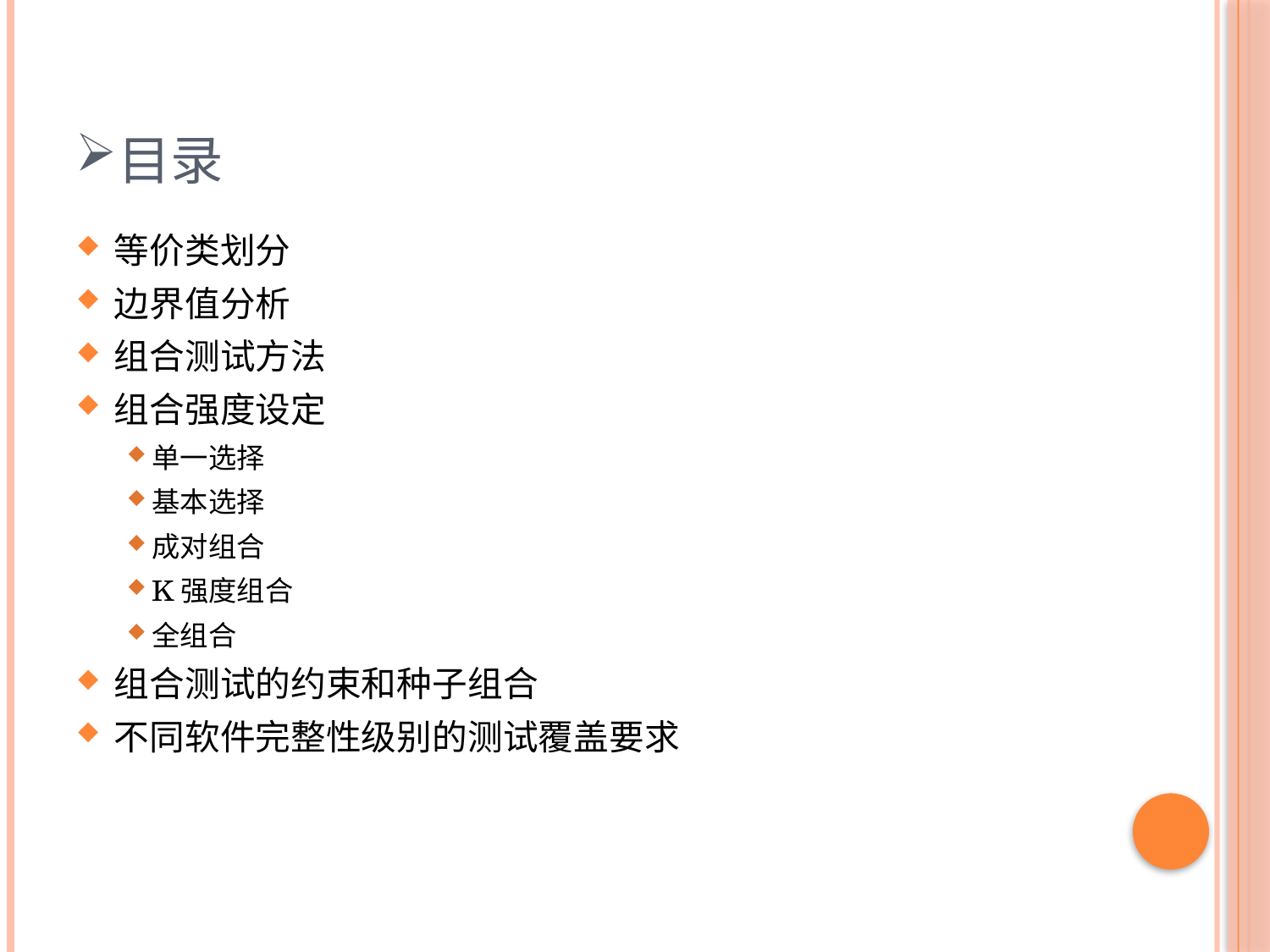

# 目录
等价类划分
边界值分析
组合测试方法
组合强度设定
单一选择
基本选择
成对组合
K强度组合
全组合
组合测试的约束和种子组合
不同软件完整性级别的测试覆盖要求